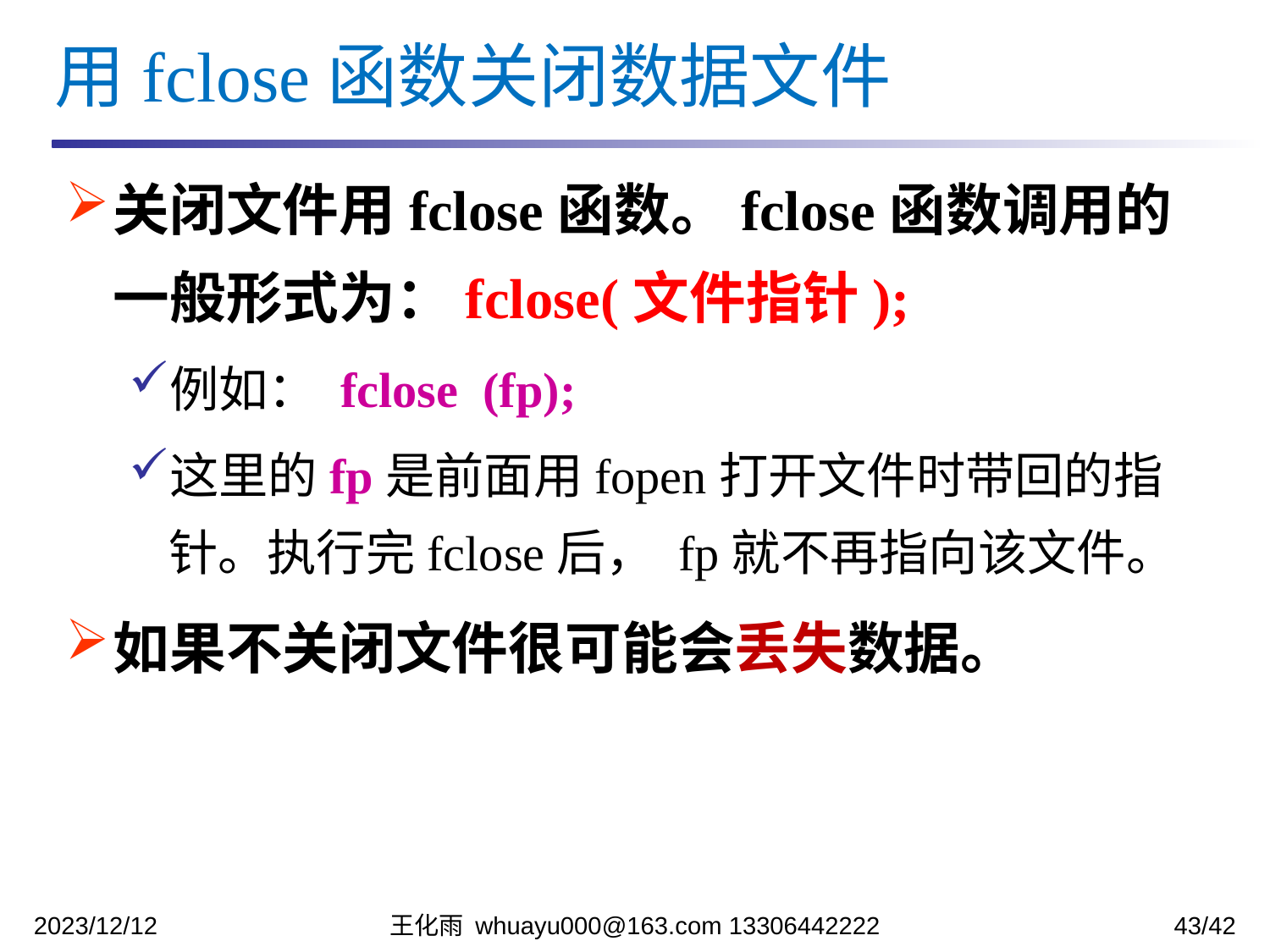

用fclose函数关闭数据文件
关闭文件用fclose函数。fclose函数调用的一般形式为：fclose(文件指针);
例如： fclose  (fp);
这里的fp是前面用fopen打开文件时带回的指针。执行完fclose后， fp就不再指向该文件。
如果不关闭文件很可能会丢失数据。
2023/12/12
王化雨 whuayu000@163.com 13306442222
43/42